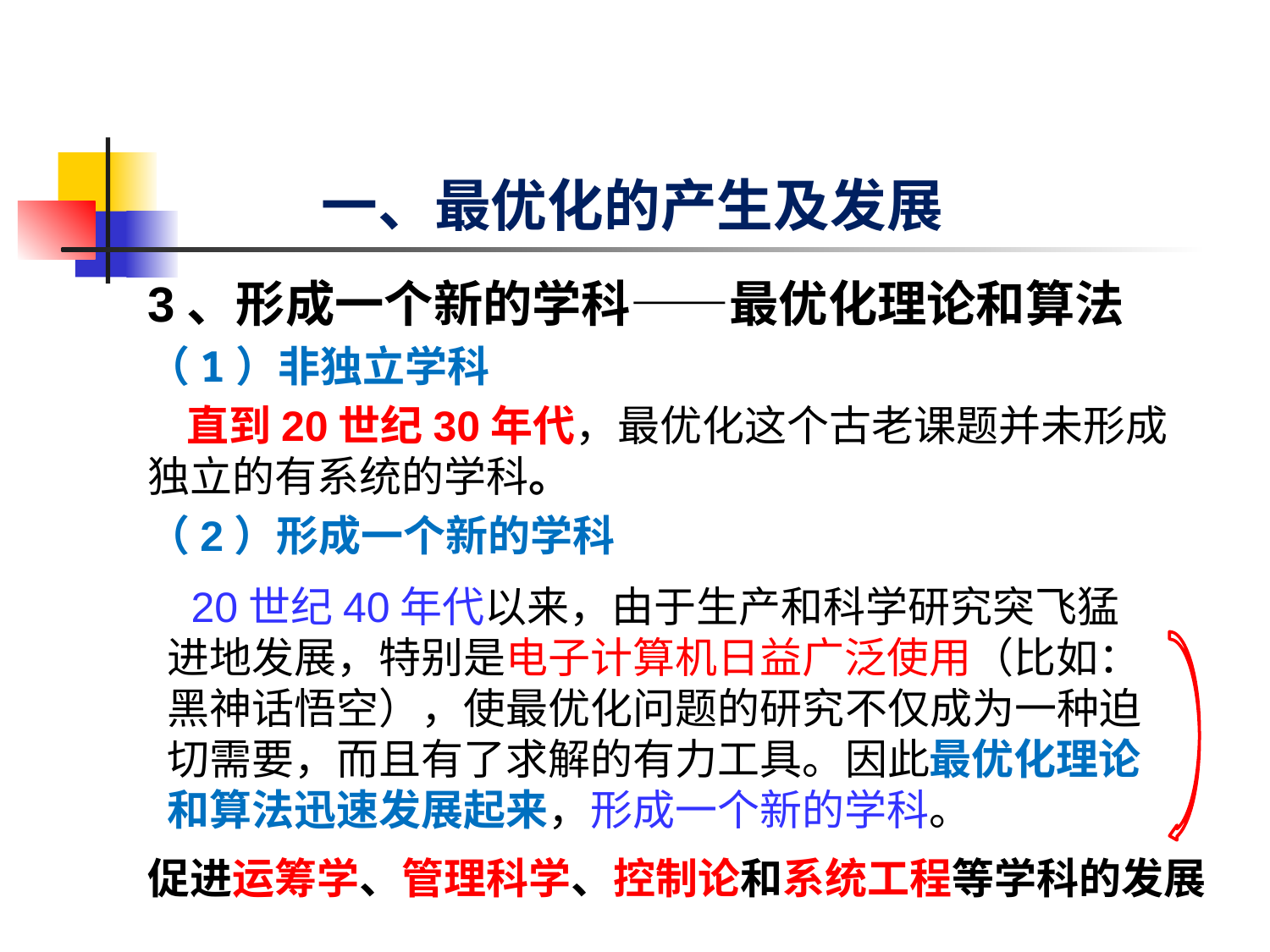

# 一、最优化的产生及发展
3、形成一个新的学科——最优化理论和算法
（1）非独立学科
   直到20世纪30年代，最优化这个古老课题并未形成独立的有系统的学科。
（2）形成一个新的学科
  20世纪40年代以来，由于生产和科学研究突飞猛进地发展，特别是电子计算机日益广泛使用（比如：黑神话悟空），使最优化问题的研究不仅成为一种迫切需要，而且有了求解的有力工具。因此最优化理论和算法迅速发展起来，形成一个新的学科。

促进运筹学、管理科学、控制论和系统工程等学科的发展